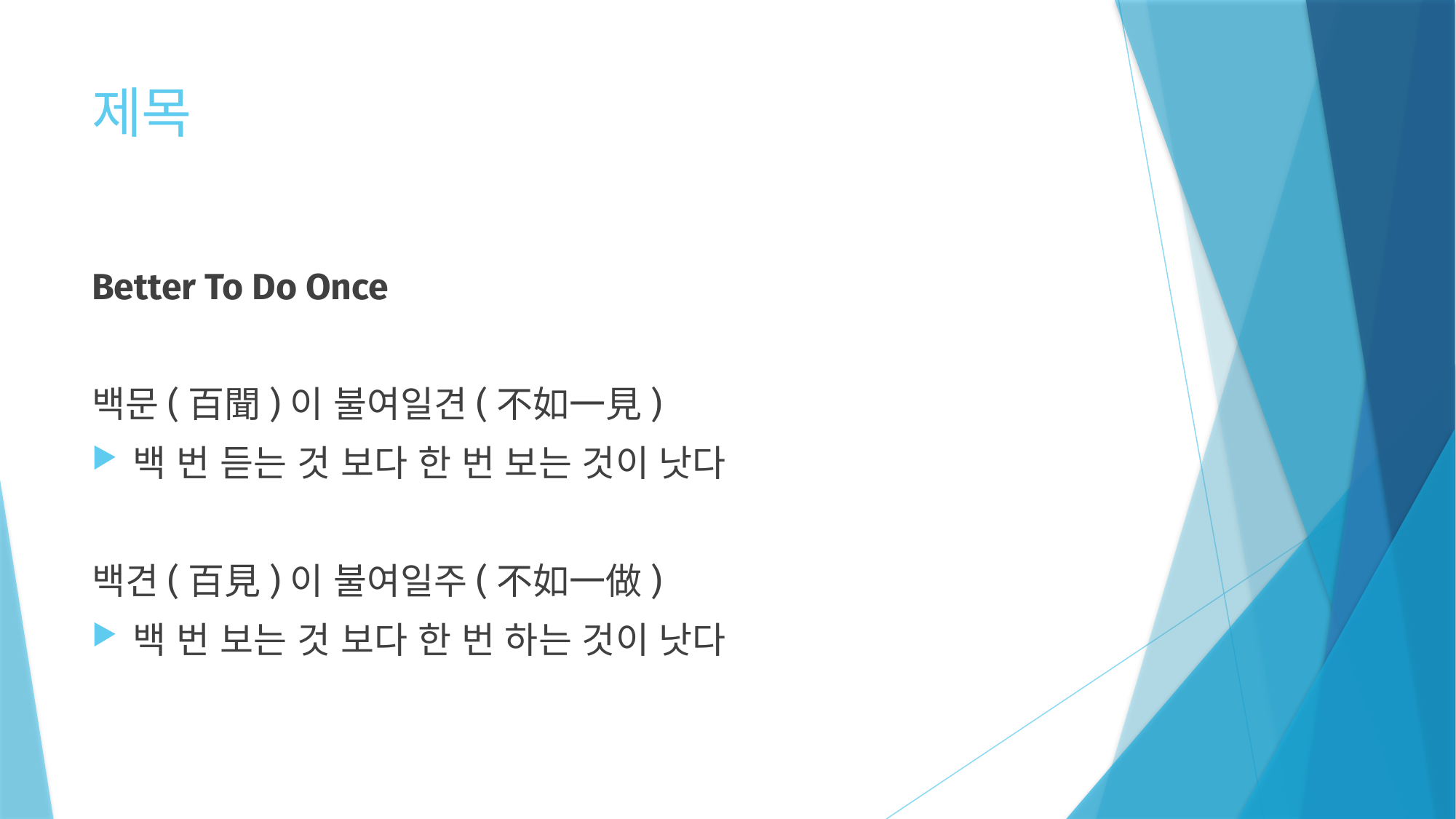

# 제목
Better To Do Once

백문(百聞)이 불여일견(不如一見)
백 번 듣는 것 보다 한 번 보는 것이 낫다

백견(百見)이 불여일주(不如一做)
백 번 보는 것 보다 한 번 하는 것이 낫다